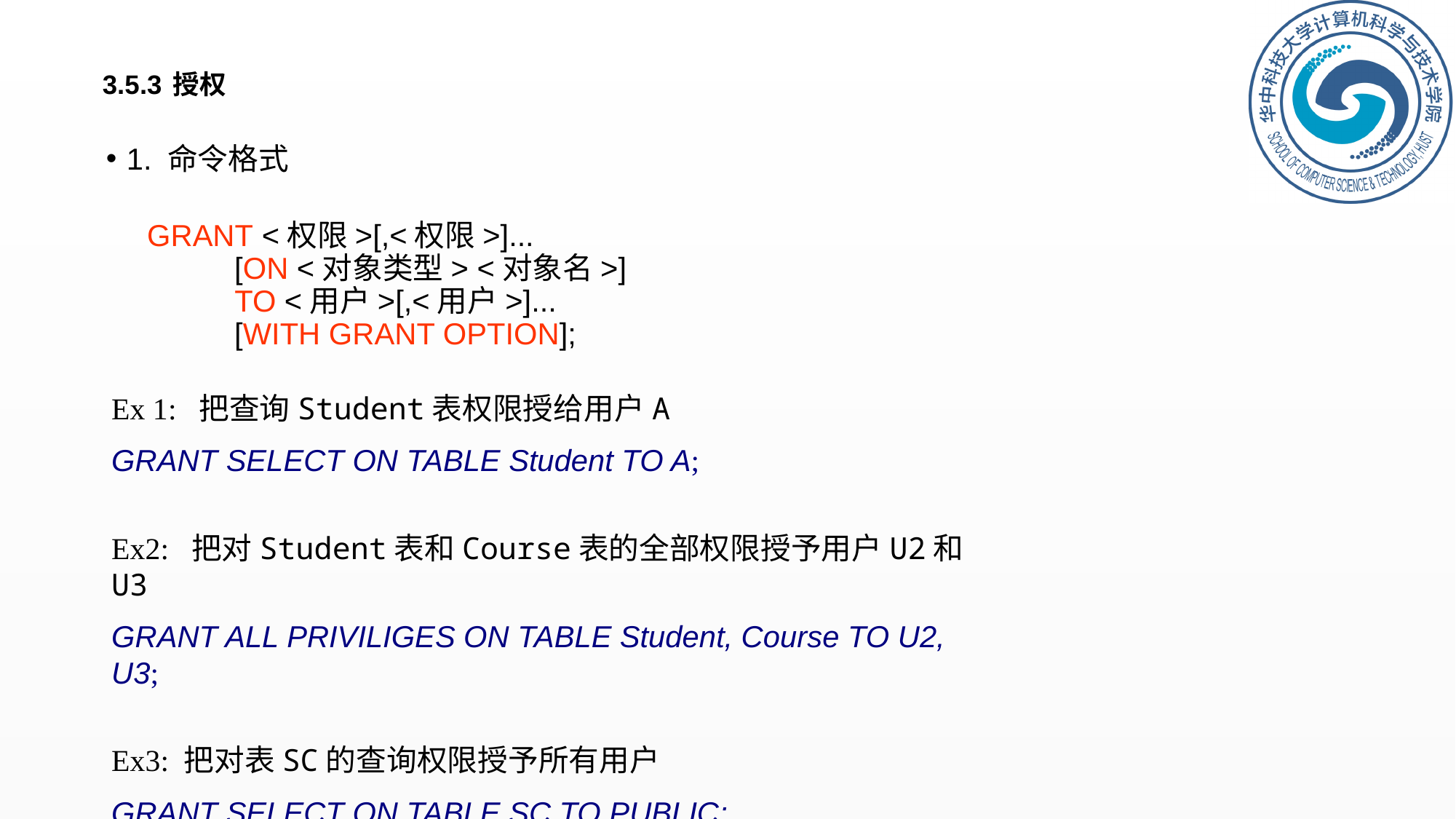

# 3.5.3 授权
1. 命令格式

GRANT <权限>[,<权限>]...
        [ON <对象类型> <对象名>]
        TO <用户>[,<用户>]...
        [WITH GRANT OPTION];

Ex 1:  把查询Student表权限授给用户A
GRANT SELECT ON TABLE Student TO A;
Ex2:  把对Student表和Course表的全部权限授予用户U2和U3
GRANT ALL PRIVILIGES ON TABLE Student, Course TO U2, U3;
Ex3: 把对表SC的查询权限授予所有用户
GRANT SELECT ON TABLE SC TO PUBLIC;